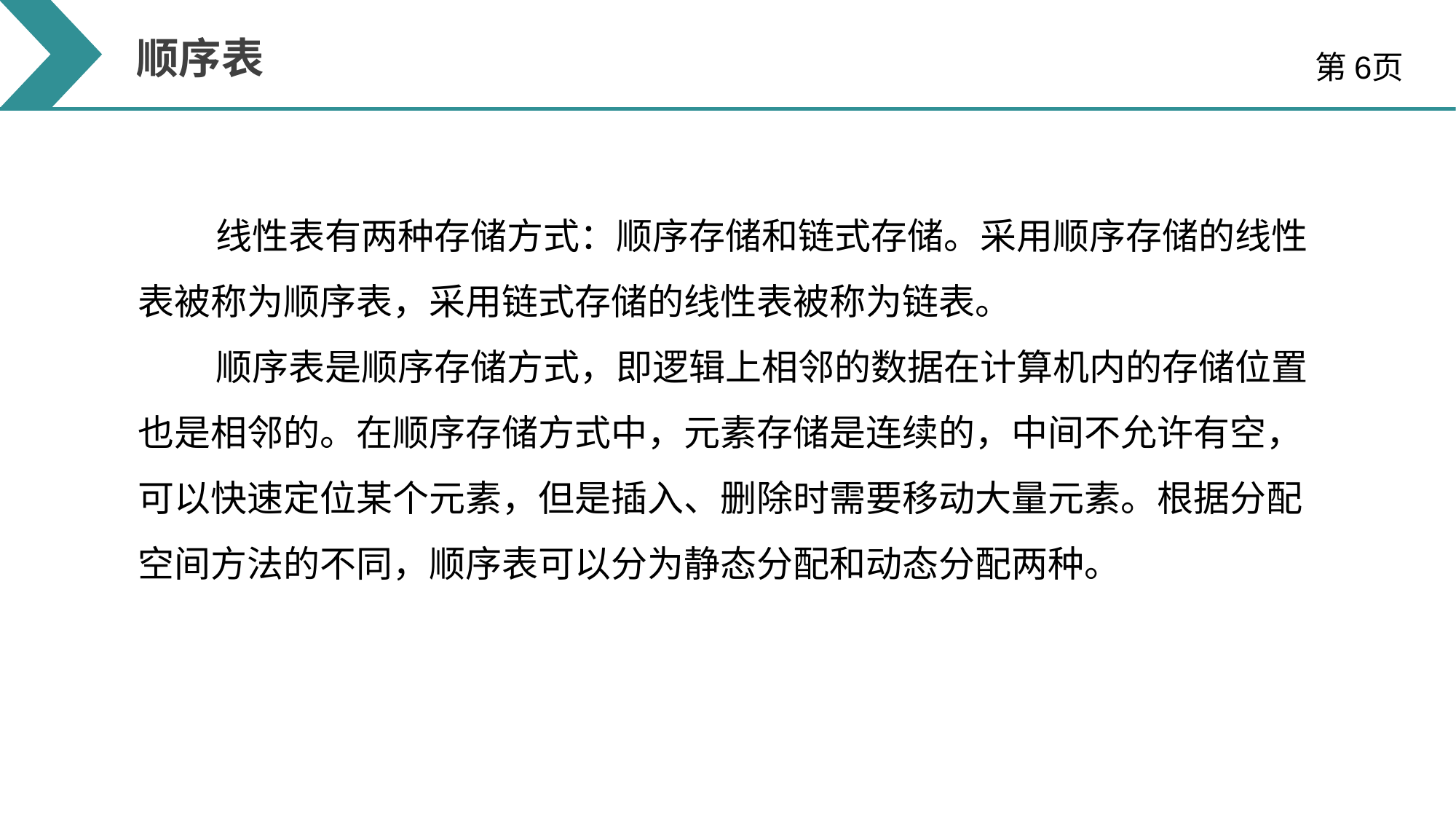

顺序表
第6页
线性表有两种存储方式：顺序存储和链式存储。采用顺序存储的线性表被称为顺序表，采用链式存储的线性表被称为链表。
顺序表是顺序存储方式，即逻辑上相邻的数据在计算机内的存储位置也是相邻的。在顺序存储方式中，元素存储是连续的，中间不允许有空，可以快速定位某个元素，但是插入、删除时需要移动大量元素。根据分配空间方法的不同，顺序表可以分为静态分配和动态分配两种。